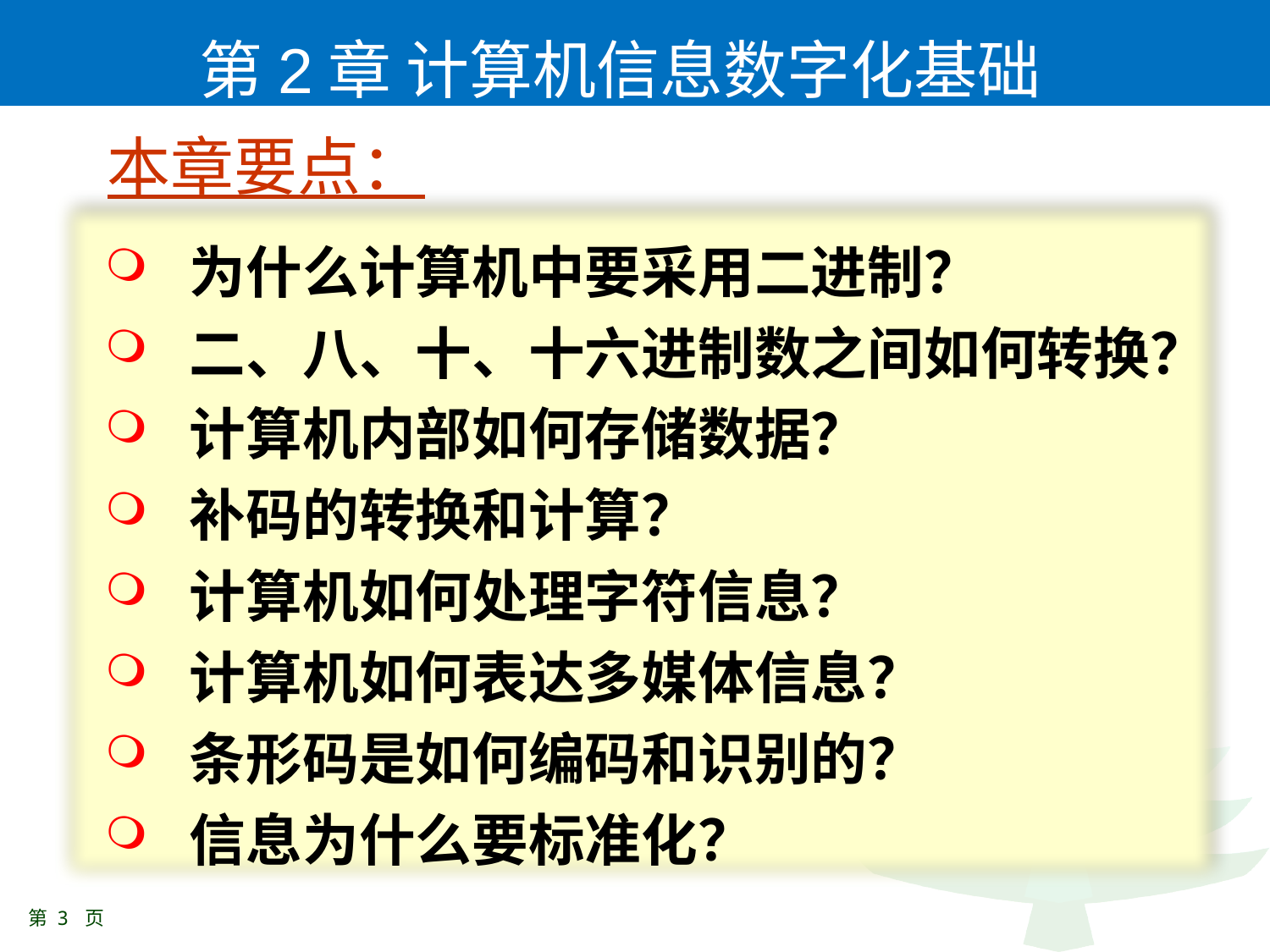

第2章 计算机信息数字化基础
本章要点：

为什么计算机中要采用二进制？
二、八、十、十六进制数之间如何转换？
计算机内部如何存储数据？
补码的转换和计算？
计算机如何处理字符信息？
计算机如何表达多媒体信息？
条形码是如何编码和识别的？
信息为什么要标准化？